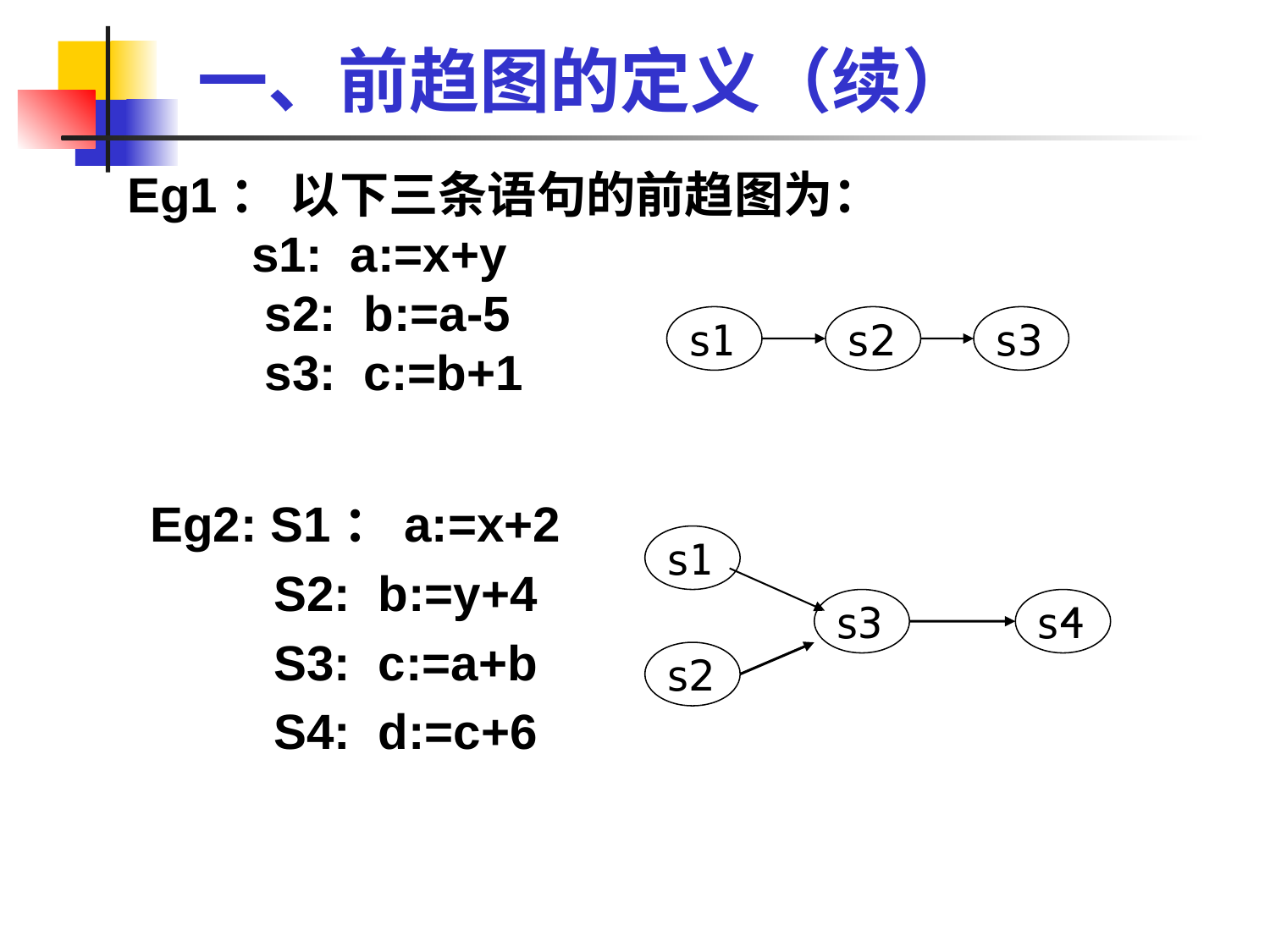

一、前趋图的定义（续）
# Eg1： 以下三条语句的前趋图为： s1:  a:=x+y s2:  b:=a-5 s3:  c:=b+1
s1
s2
s3

Eg2: S1：a:=x+2
         S2:  b:=y+4
         S3:  c:=a+b
         S4:  d:=c+6

s1

s3
s4

s2